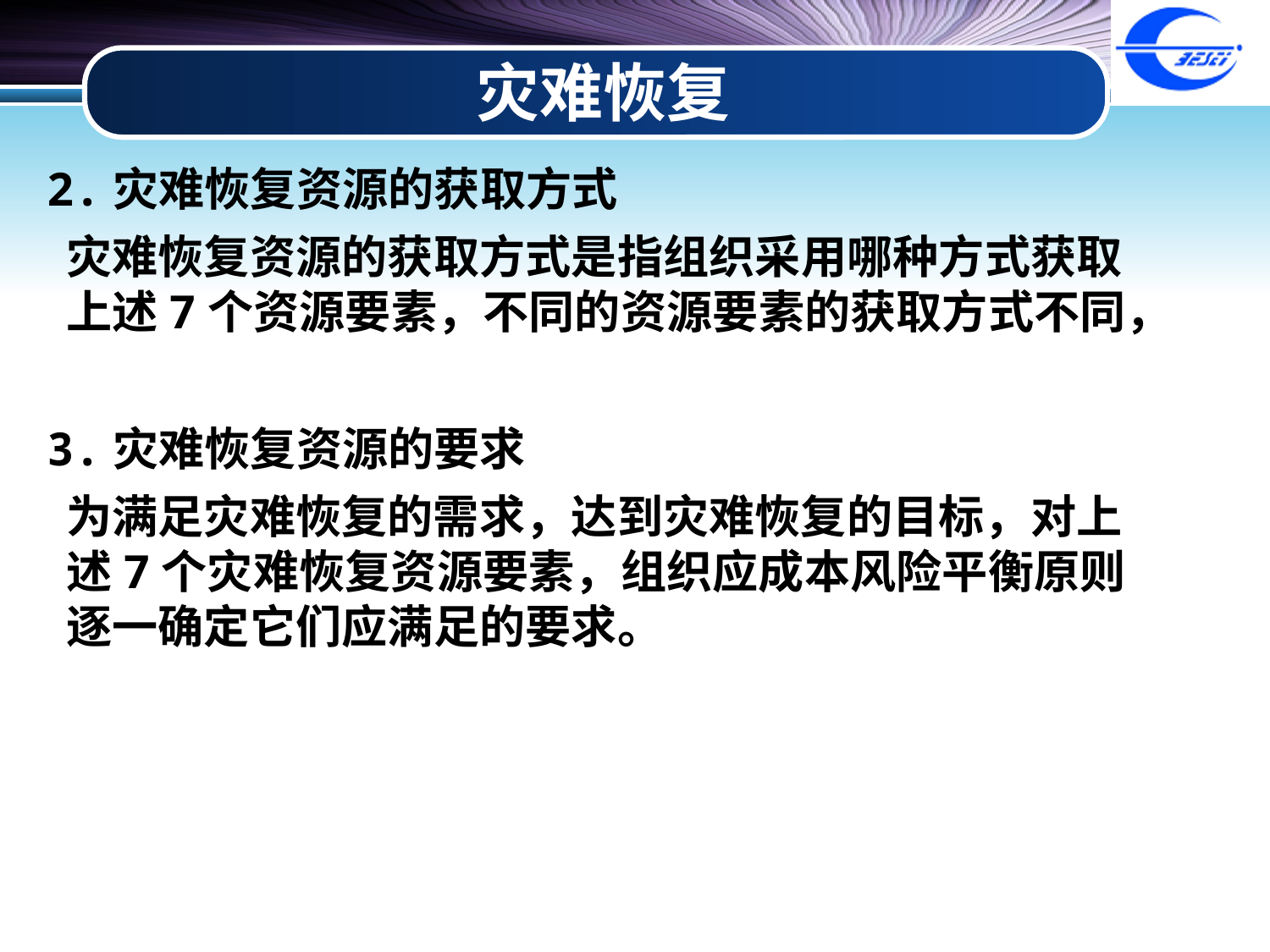

# 灾难恢复
2.灾难恢复资源的获取方式
灾难恢复资源的获取方式是指组织采用哪种方式获取上述7个资源要素，不同的资源要素的获取方式不同，
3.灾难恢复资源的要求
为满足灾难恢复的需求，达到灾难恢复的目标，对上述7个灾难恢复资源要素，组织应成本风险平衡原则逐一确定它们应满足的要求。